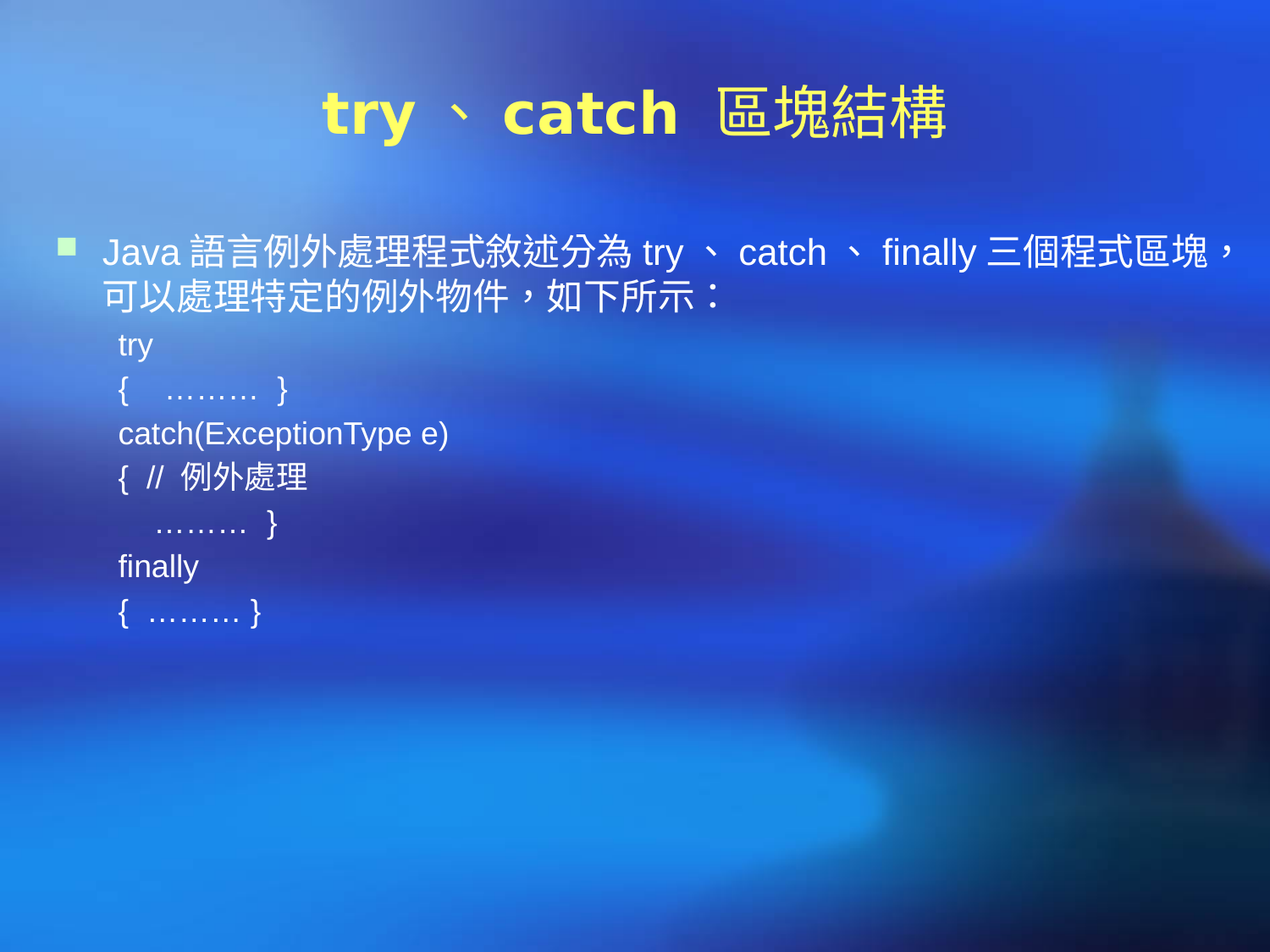

# try、catch 區塊結構
Java語言例外處理程式敘述分為try、catch、finally三個程式區塊，可以處理特定的例外物件，如下所示：
try
{    ………  }
catch(ExceptionType e)
{  // 例外處理
    ………  }
finally
{  ……… }